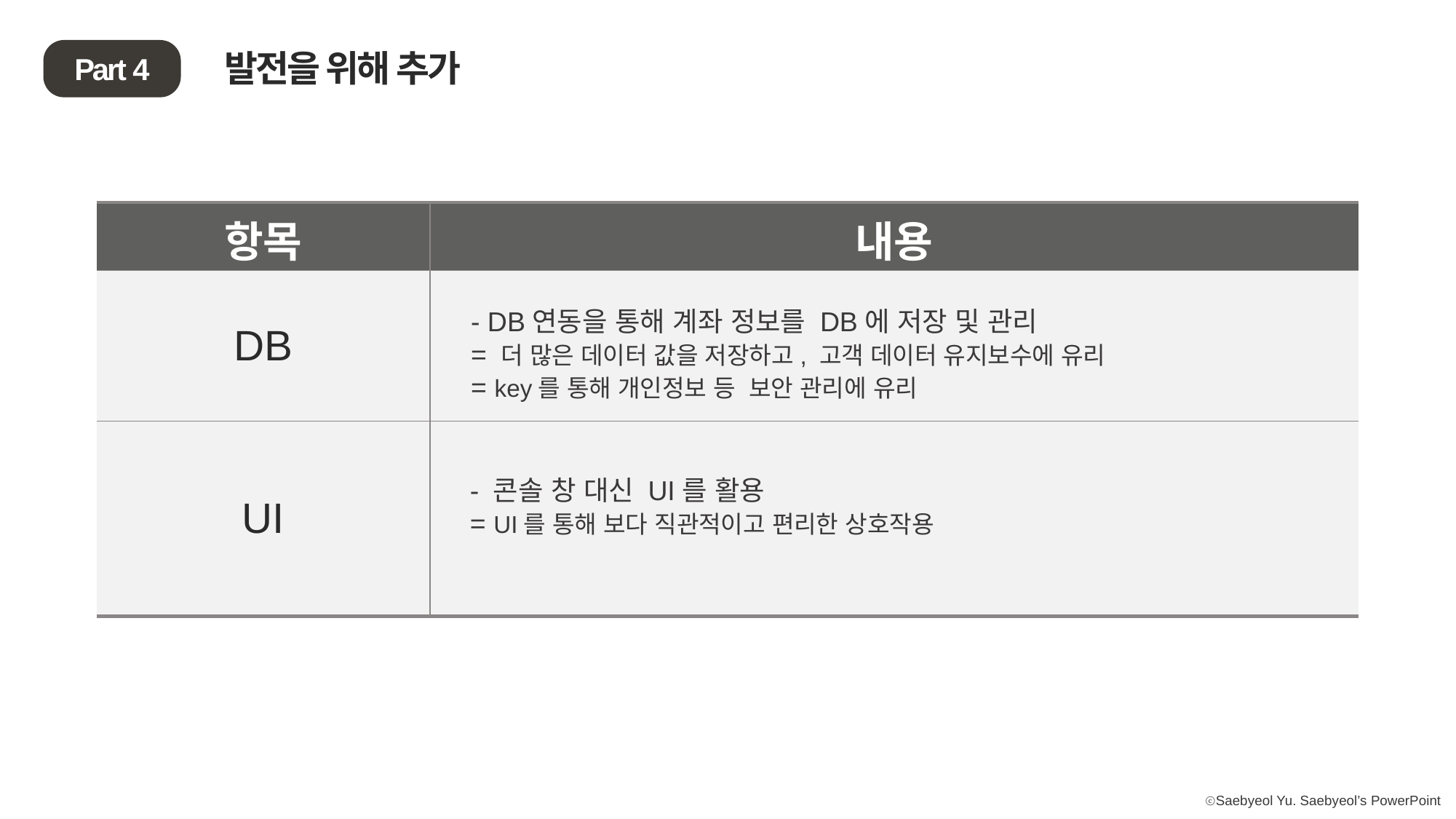

발전을 위해 추가
Part 4
| 항목 | 내용 |
| --- | --- |
| DB |  |
| UI |  |
- DB연동을 통해 계좌 정보를 DB에 저장 및 관리
= 더 많은 데이터 값을 저장하고, 고객 데이터 유지보수에 유리
= key를 통해 개인정보 등  보안 관리에 유리
- 콘솔 창 대신 UI를 활용
= UI를 통해 보다 직관적이고 편리한 상호작용